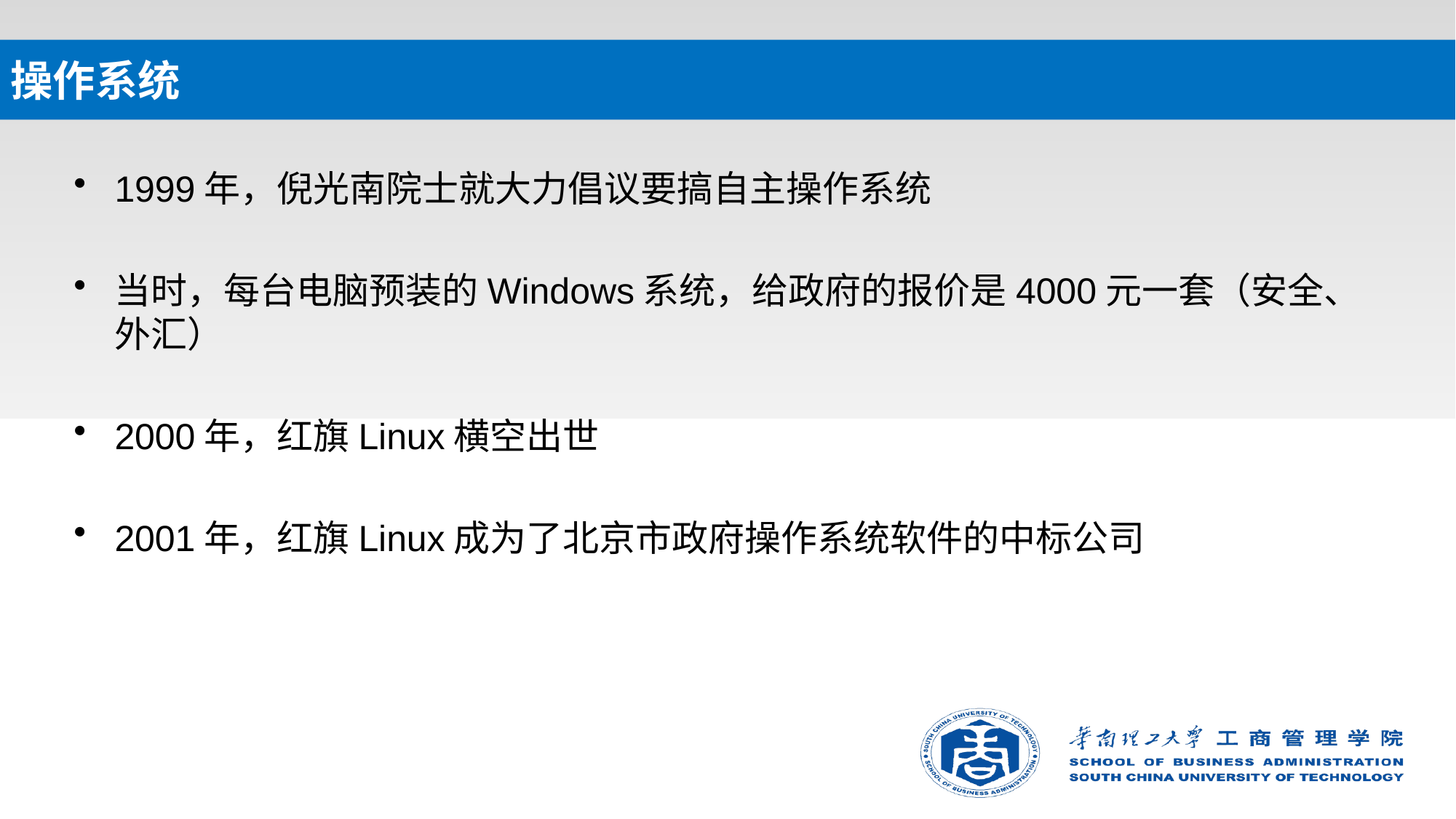

# 操作系统
1999年，倪光南院士就大力倡议要搞自主操作系统

当时，每台电脑预装的Windows系统，给政府的报价是4000元一套（安全、外汇）

2000年，红旗Linux横空出世

2001年，红旗Linux成为了北京市政府操作系统软件的中标公司